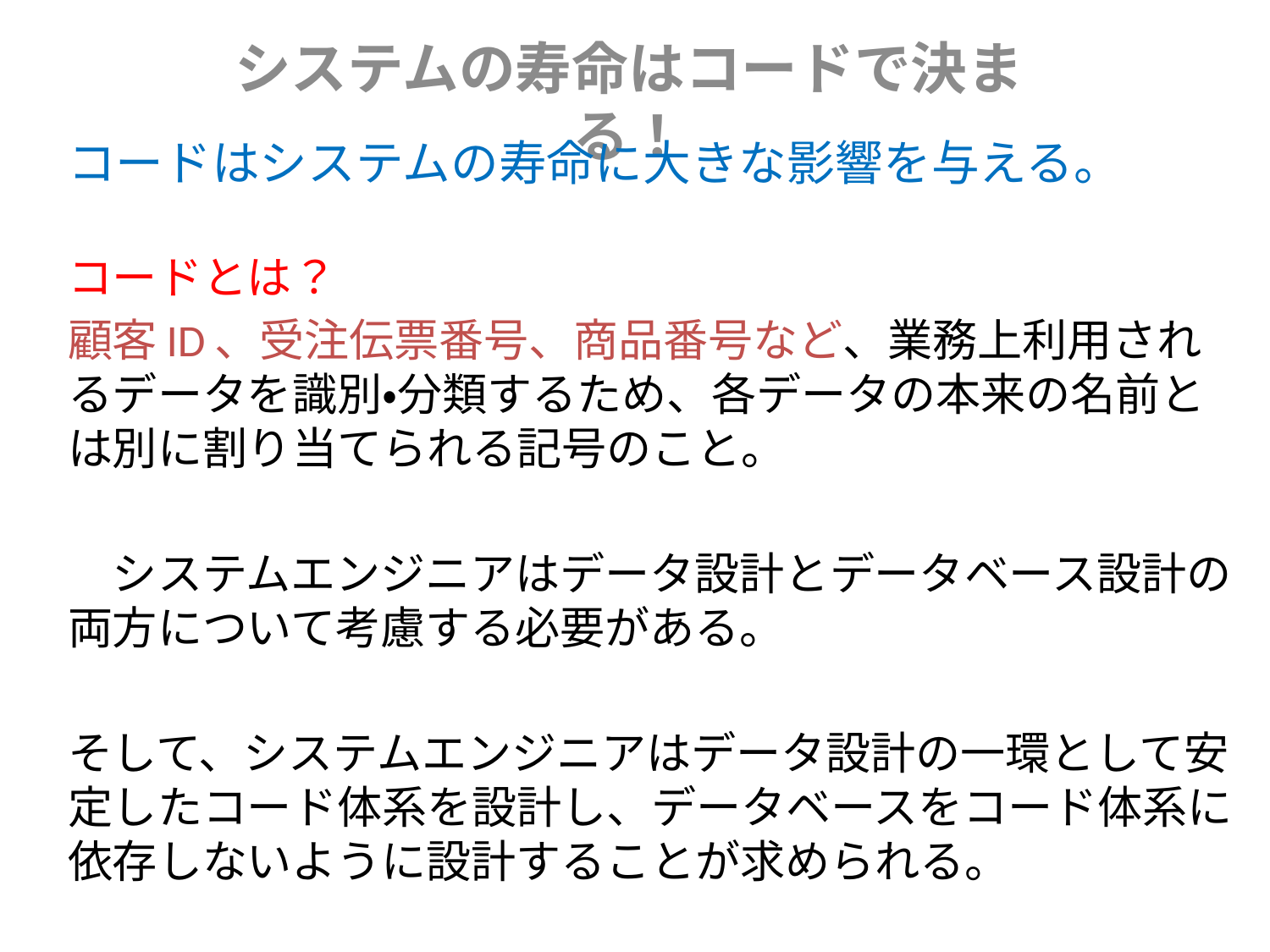

システムの寿命はコードで決まる！
コードはシステムの寿命に大きな影響を与える。

コードとは？
顧客ID、受注伝票番号、商品番号など、業務上利用されるデータを識別・分類するため、各データの本来の名前とは別に割り当てられる記号のこと。

　システムエンジニアはデータ設計とデータベース設計の両方について考慮する必要がある。

そして、システムエンジニアはデータ設計の一環として安定したコード体系を設計し、データベースをコード体系に依存しないように設計することが求められる。